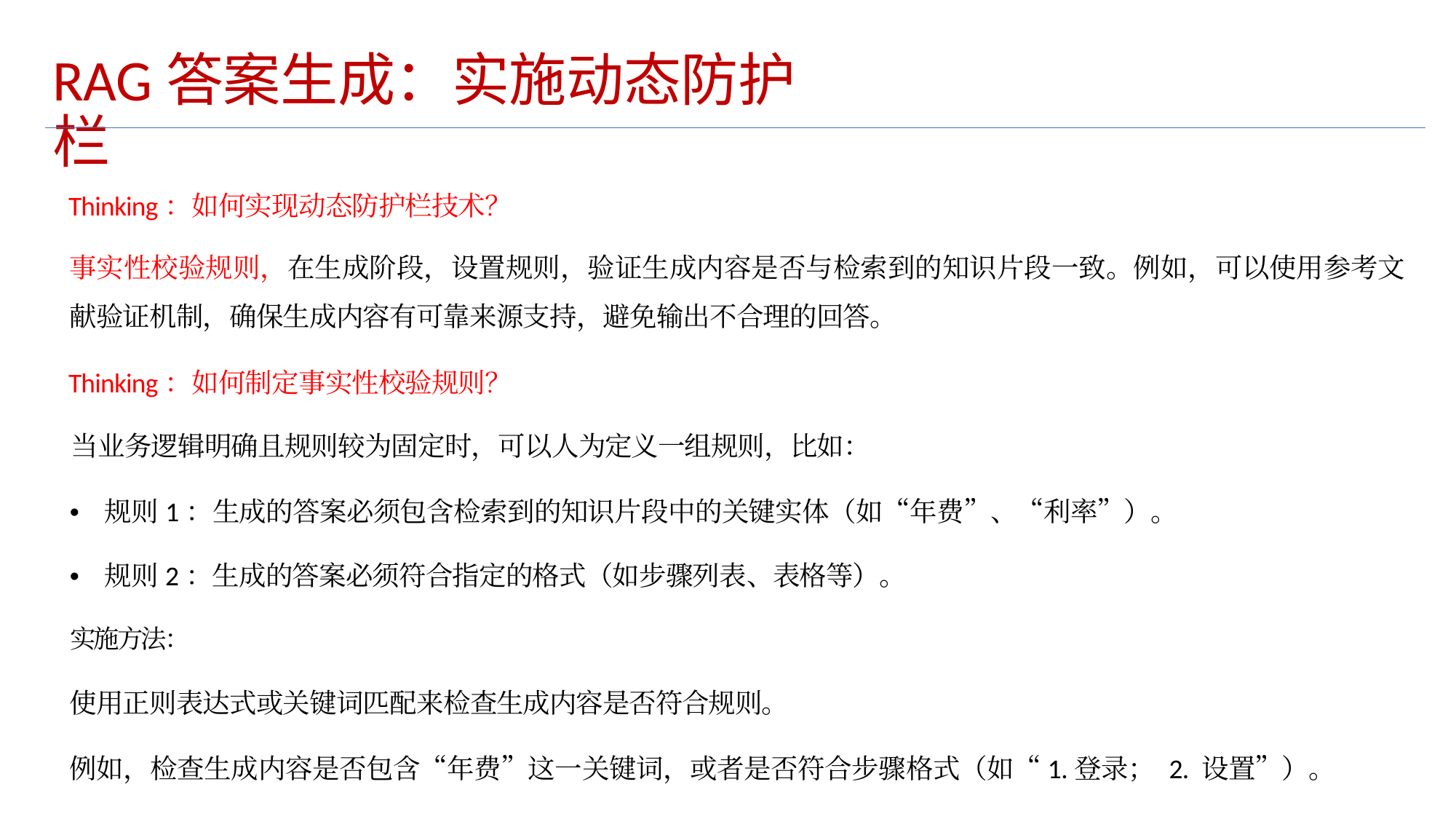

RAG答案生成：实施动态防护栏

Thinking：如何实现动态防护栏技术？

事实性校验规则，在生成阶段，设置规则，验证生成内容是否与检索到的知识片段一致。例如，可以使用参考文
献验证机制，确保生成内容有可靠来源支持，避免输出不合理的回答。

Thinking：如何制定事实性校验规则？

当业务逻辑明确且规则较为固定时，可以人为定义一组规则，比如：

•  规则1：生成的答案必须包含检索到的知识片段中的关键实体（如“年费”、“利率”）。

•  规则2：生成的答案必须符合指定的格式（如步骤列表、表格等）。

实施方法：

使用正则表达式或关键词匹配来检查生成内容是否符合规则。

例如，检查生成内容是否包含“年费”这一关键词，或者是否符合步骤格式（如“1.登录； 2. 设置”）。